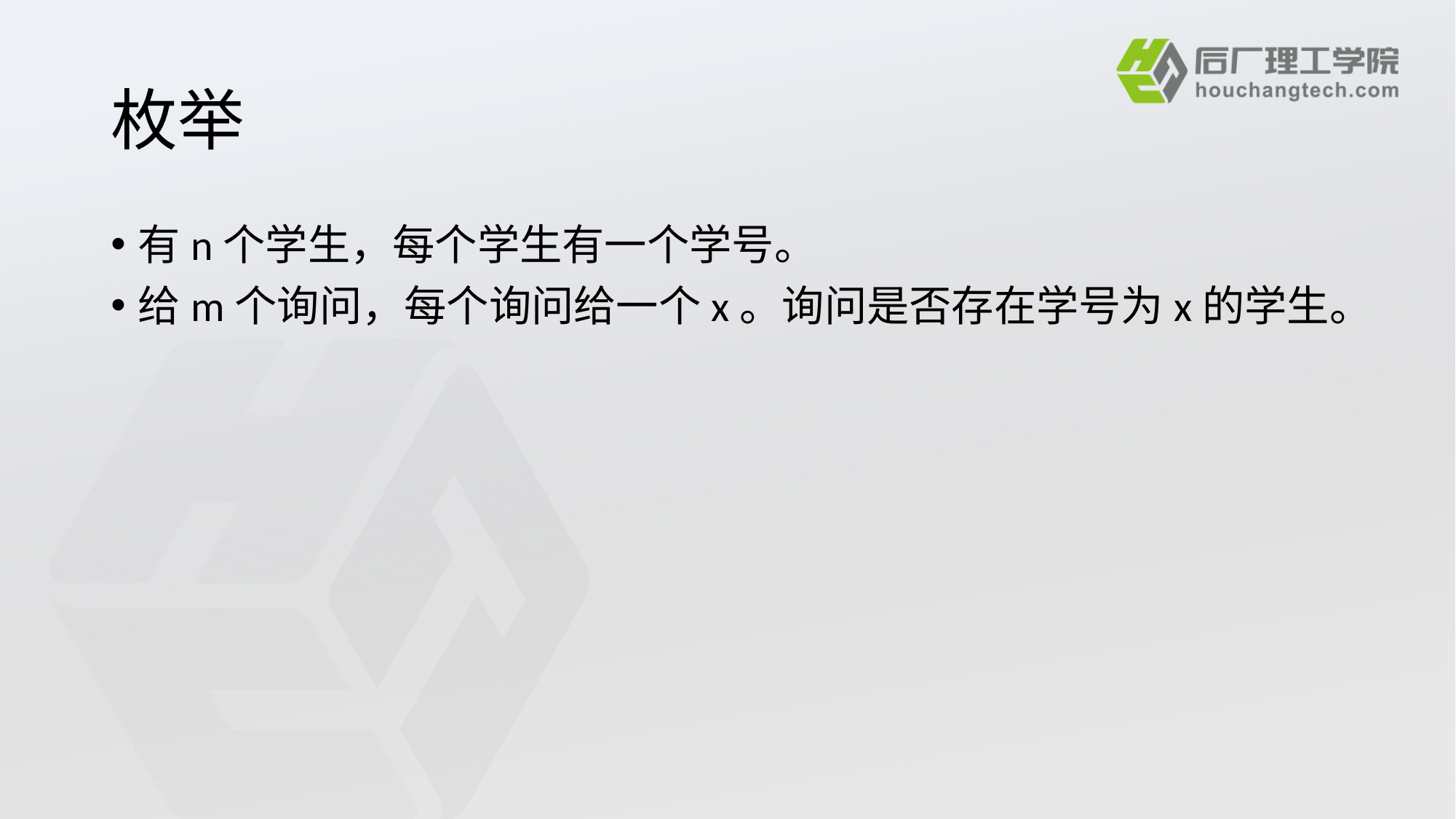

# 枚举
有n个学生，每个学生有一个学号。
给m个询问，每个询问给一个x。询问是否存在学号为x的学生。